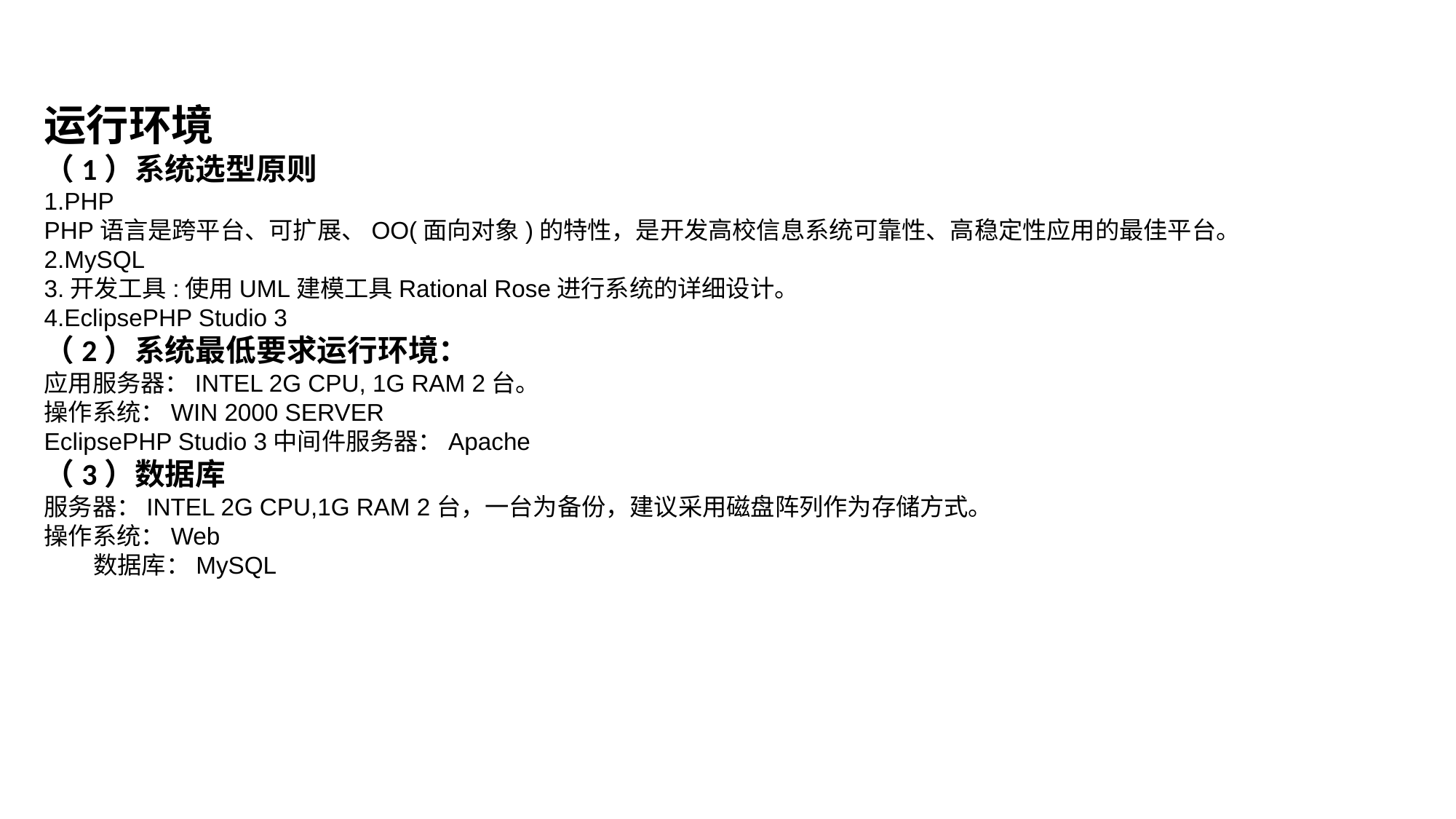

运行环境
（1）系统选型原则
1.PHPPHP语言是跨平台、可扩展、OO(面向对象)的特性，是开发高校信息系统可靠性、高稳定性应用的最佳平台。2.MySQL3.开发工具:使用UML建模工具Rational Rose进行系统的详细设计。4.EclipsePHP Studio 3
（2）系统最低要求运行环境：
应用服务器：INTEL 2G CPU, 1G RAM 2台。操作系统：WIN 2000 SERVEREclipsePHP Studio 3中间件服务器：Apache
（3）数据库
服务器：INTEL 2G CPU,1G RAM 2台，一台为备份，建议采用磁盘阵列作为存储方式。 操作系统：Web        数据库：MySQL